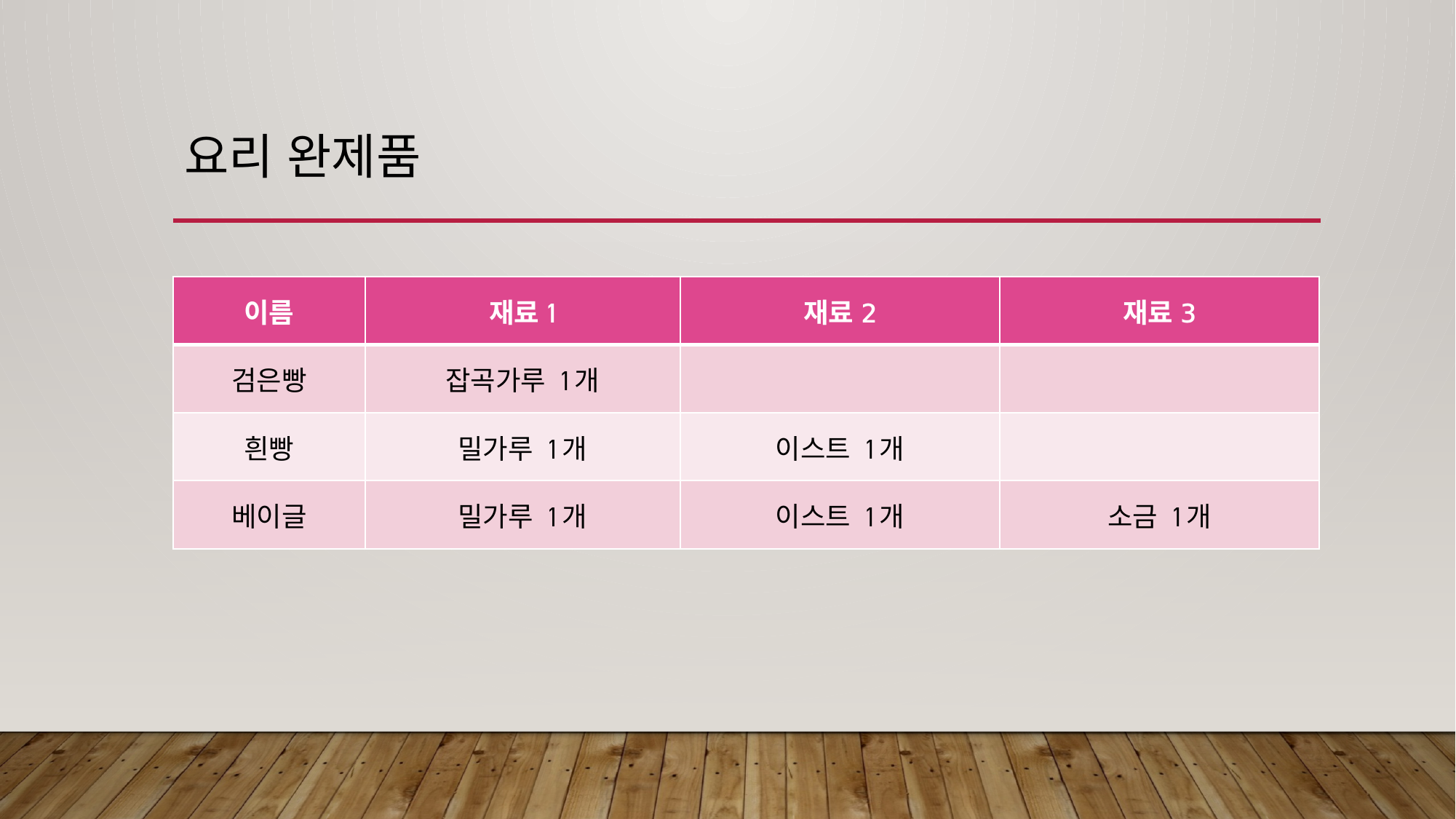

# 요리 완제품
| 이름 | 재료1 | 재료2 | 재료3 |
| --- | --- | --- | --- |
| 검은빵 | 잡곡가루 1개 |  |  |
| 흰빵 | 밀가루 1개 | 이스트 1개 |  |
| 베이글 | 밀가루 1개 | 이스트 1개 | 소금 1개 |